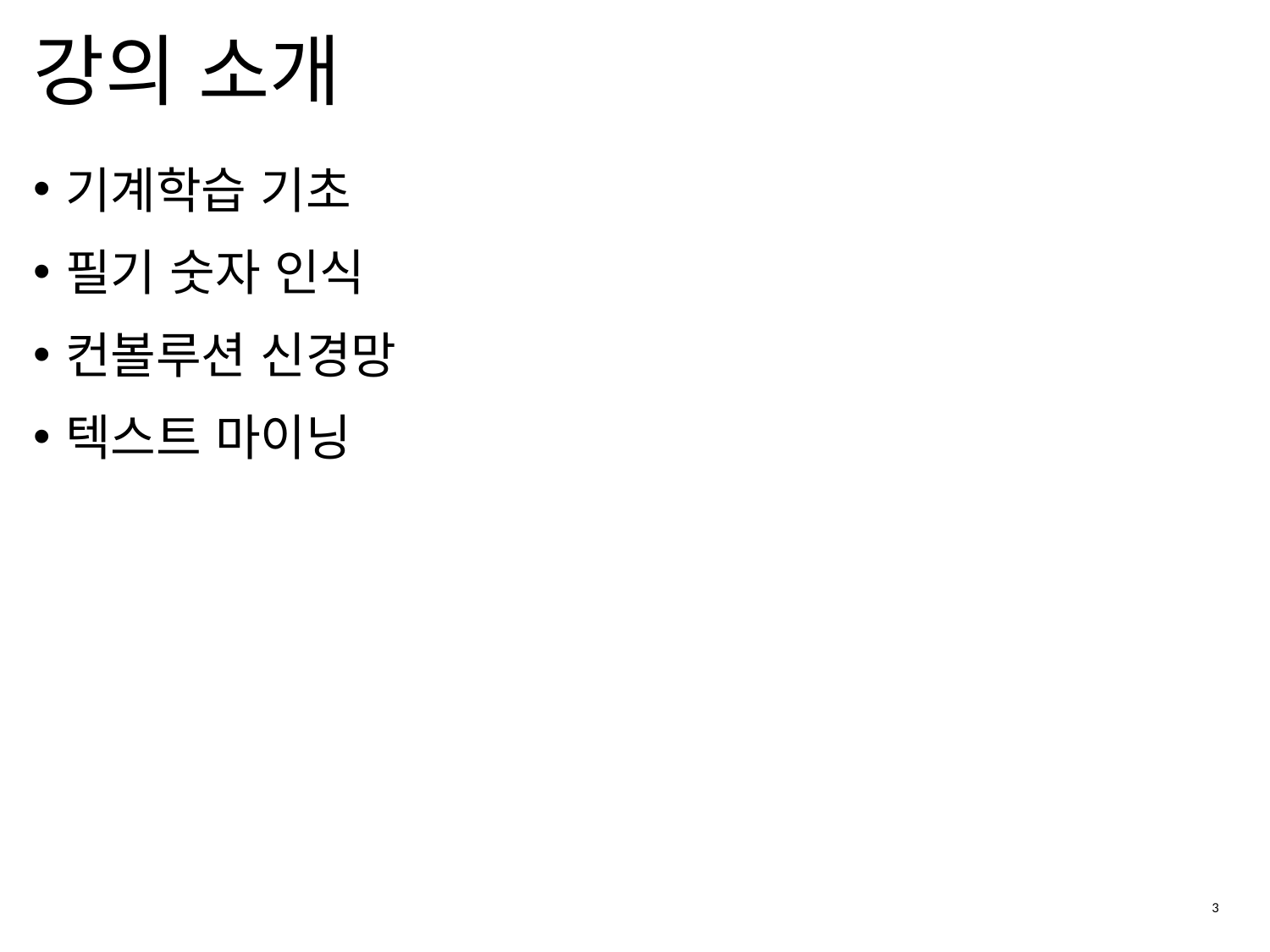

# 강의 소개
기계학습 기초
필기 숫자 인식
컨볼루션 신경망
텍스트 마이닝
3